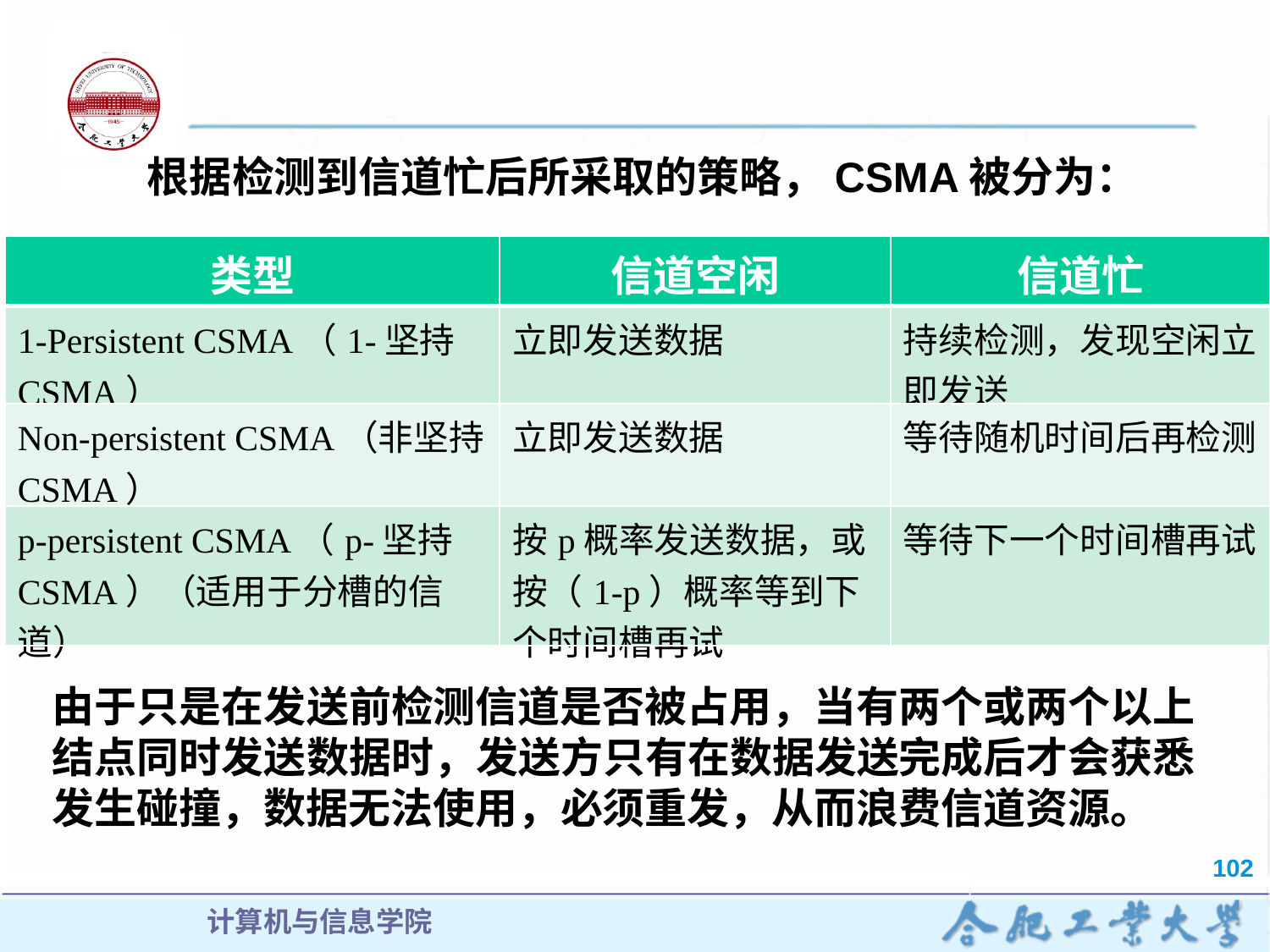

根据检测到信道忙后所采取的策略，CSMA被分为：
| 类型 | 信道空闲 | 信道忙 |
| --- | --- | --- |
| 1-Persistent CSMA（1-坚持CSMA） | 立即发送数据 | 持续检测，发现空闲立即发送 |
| Non-persistent CSMA（非坚持CSMA） | 立即发送数据 | 等待随机时间后再检测 |
| p-persistent CSMA（p-坚持CSMA）（适用于分槽的信道） | 按p概率发送数据，或按（1-p）概率等到下个时间槽再试 | 等待下一个时间槽再试 |
由于只是在发送前检测信道是否被占用，当有两个或两个以上结点同时发送数据时，发送方只有在数据发送完成后才会获悉发生碰撞，数据无法使用，必须重发，从而浪费信道资源。